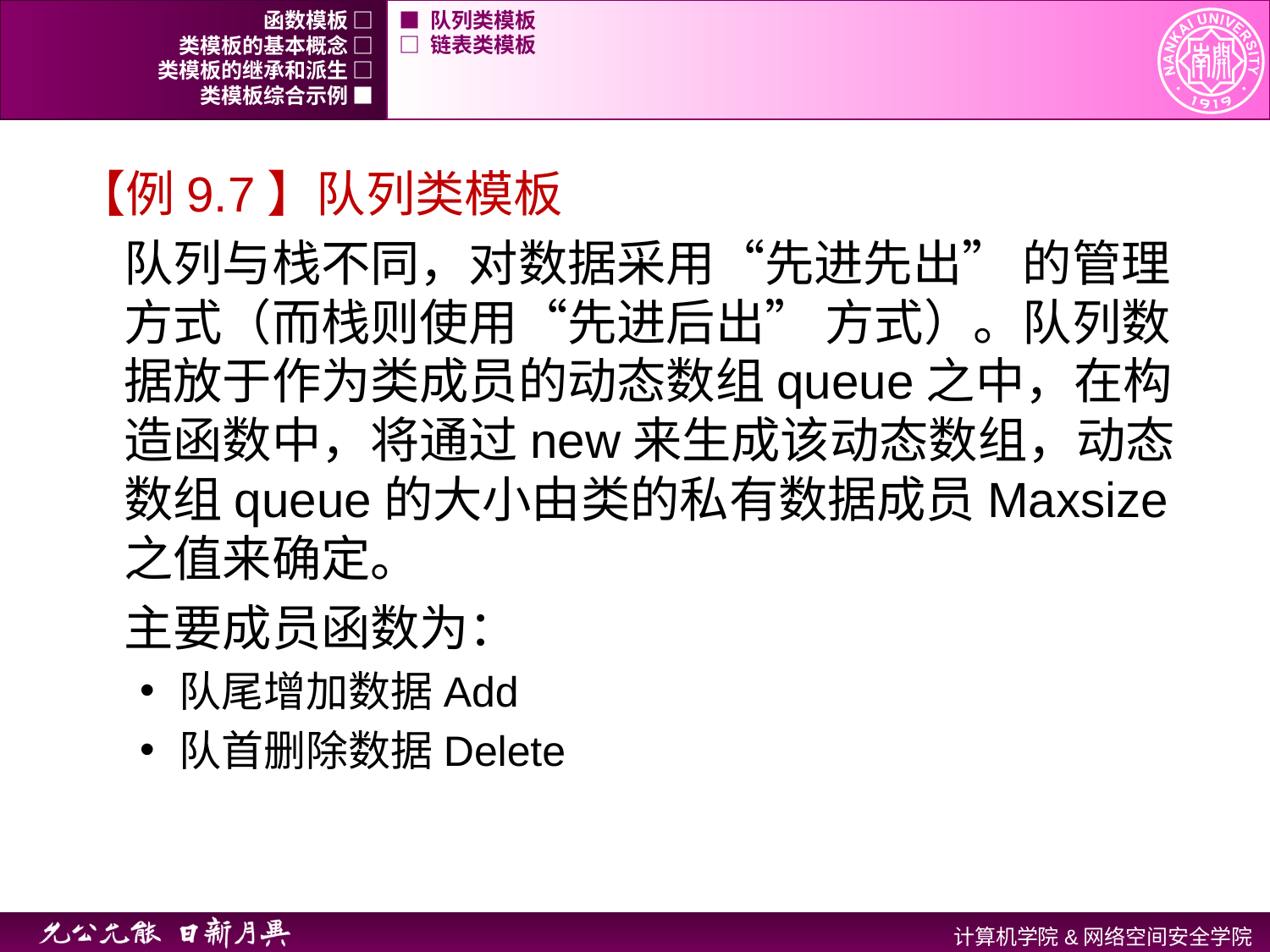

函数模板 □
■ 队列类模板
类模板的基本概念 □
□ 链表类模板
类模板的继承和派生 □

类模板综合示例 ■

【例9.7】队列类模板
队列与栈不同，对数据采用“先进先出” 的管理方式（而栈则使用“先进后出” 方式）。队列数据放于作为类成员的动态数组queue之中，在构造函数中，将通过new来生成该动态数组，动态数组queue的大小由类的私有数据成员Maxsize之值来确定。
主要成员函数为：
队尾增加数据Add
队首删除数据Delete